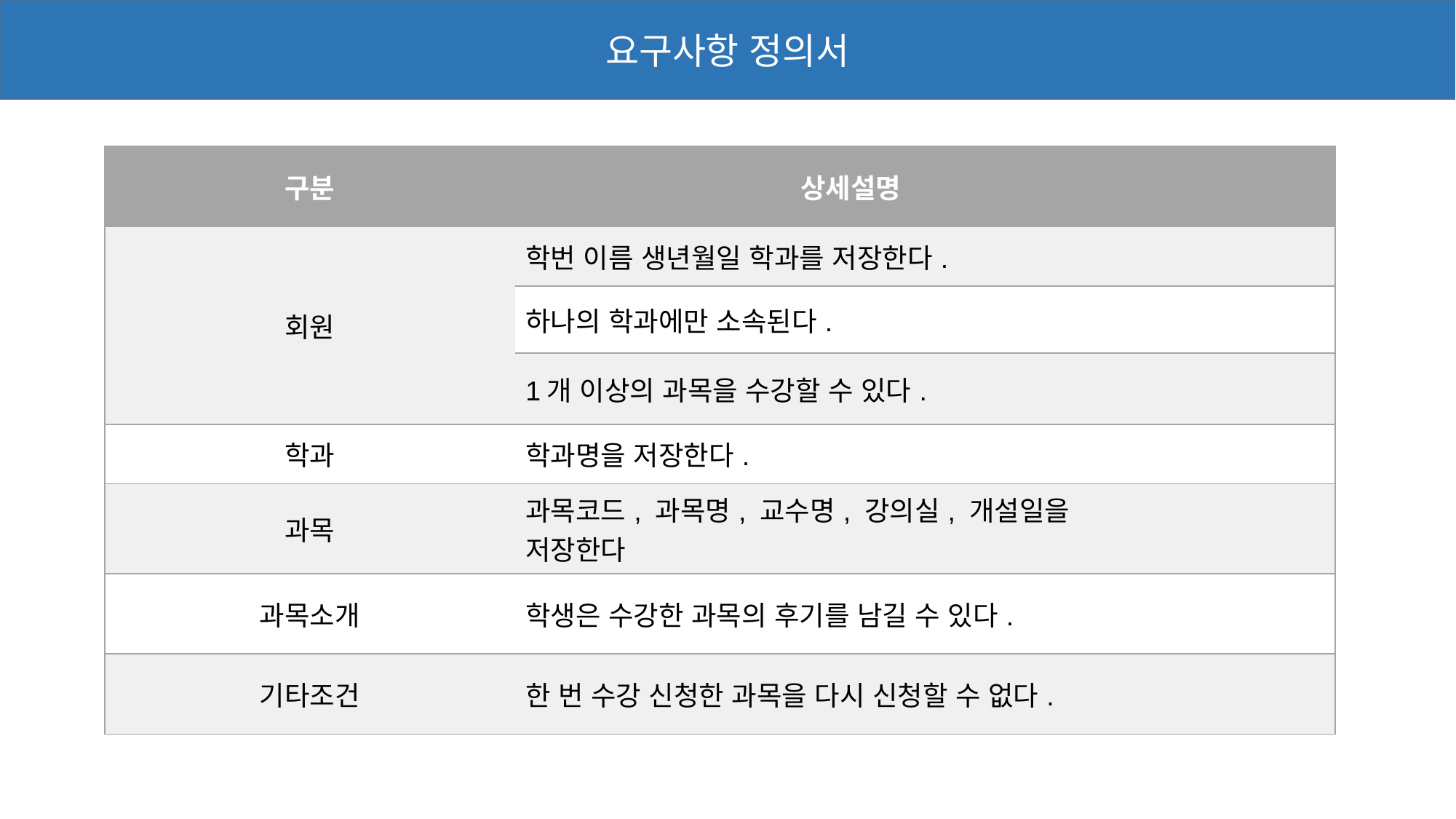

요구사항 정의서
| 구분 | 상세설명 |  |
| --- | --- | --- |
| 회원 | 학번 이름 생년월일 학과를 저장한다. |  |
|  | 하나의 학과에만 소속된다. |  |
|  | 1개 이상의 과목을 수강할 수 있다. |  |
| 학과 | 학과명을 저장한다. |  |
| 과목 | 과목코드, 과목명, 교수명, 강의실, 개설일을 저장한다 |  |
| 과목소개 | 학생은 수강한 과목의 후기를 남길 수 있다. |  |
| 기타조건 | 한 번 수강 신청한 과목을 다시 신청할 수 없다. |  |